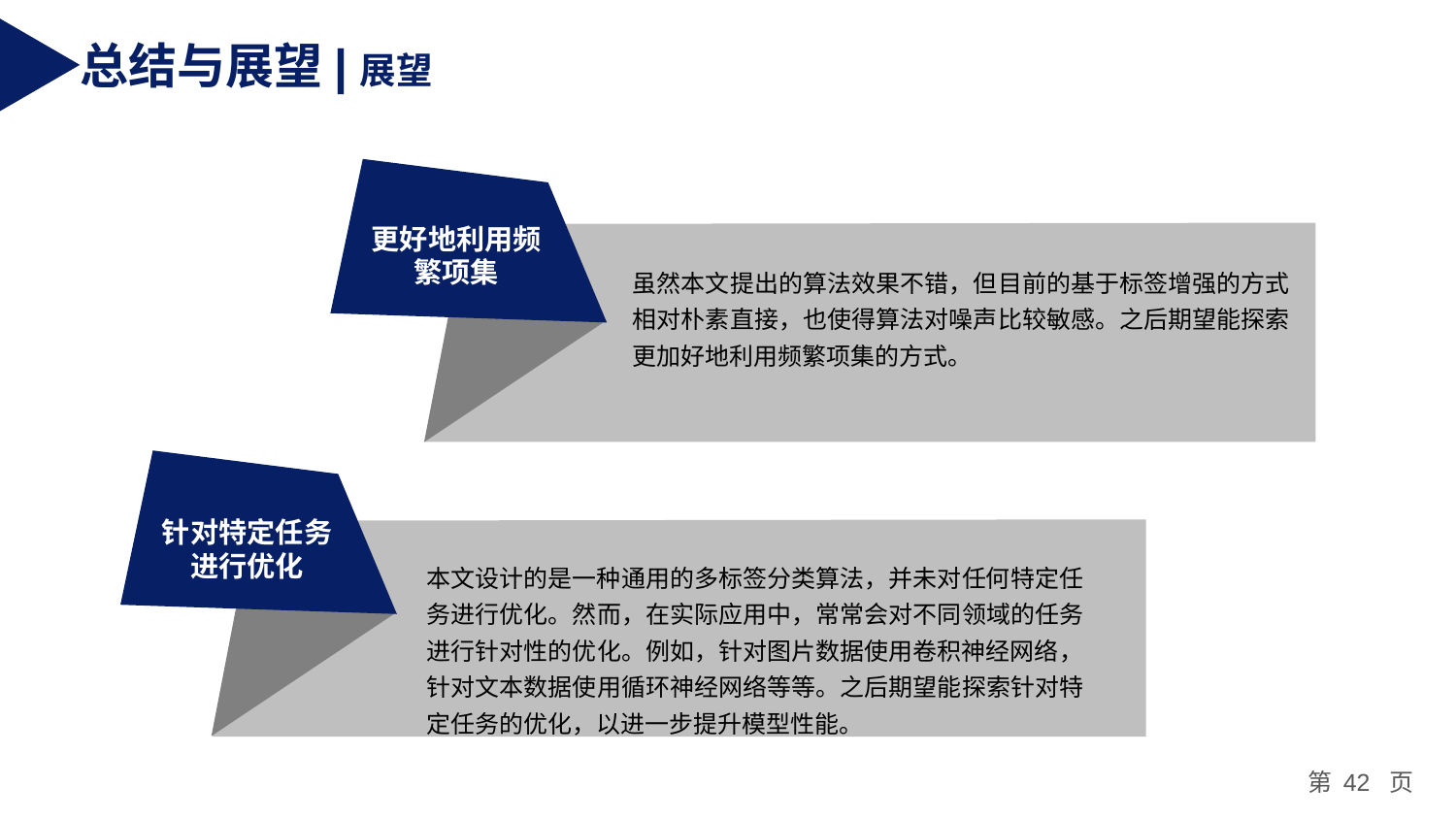

总结与展望|展望

更好地利用频繁项集

虽然本文提出的算法效果不错，但目前的基于标签增强的方式相对朴素直接，也使得算法对噪声比较敏感。之后期望能探索更加好地利用频繁项集的方式。

针对特定任务进行优化

本文设计的是一种通用的多标签分类算法，并未对任何特定任务进行优化。然而，在实际应用中，常常会对不同领域的任务进行针对性的优化。例如，针对图片数据使用卷积神经网络，针对文本数据使用循环神经网络等等。之后期望能探索针对特定任务的优化，以进一步提升模型性能。